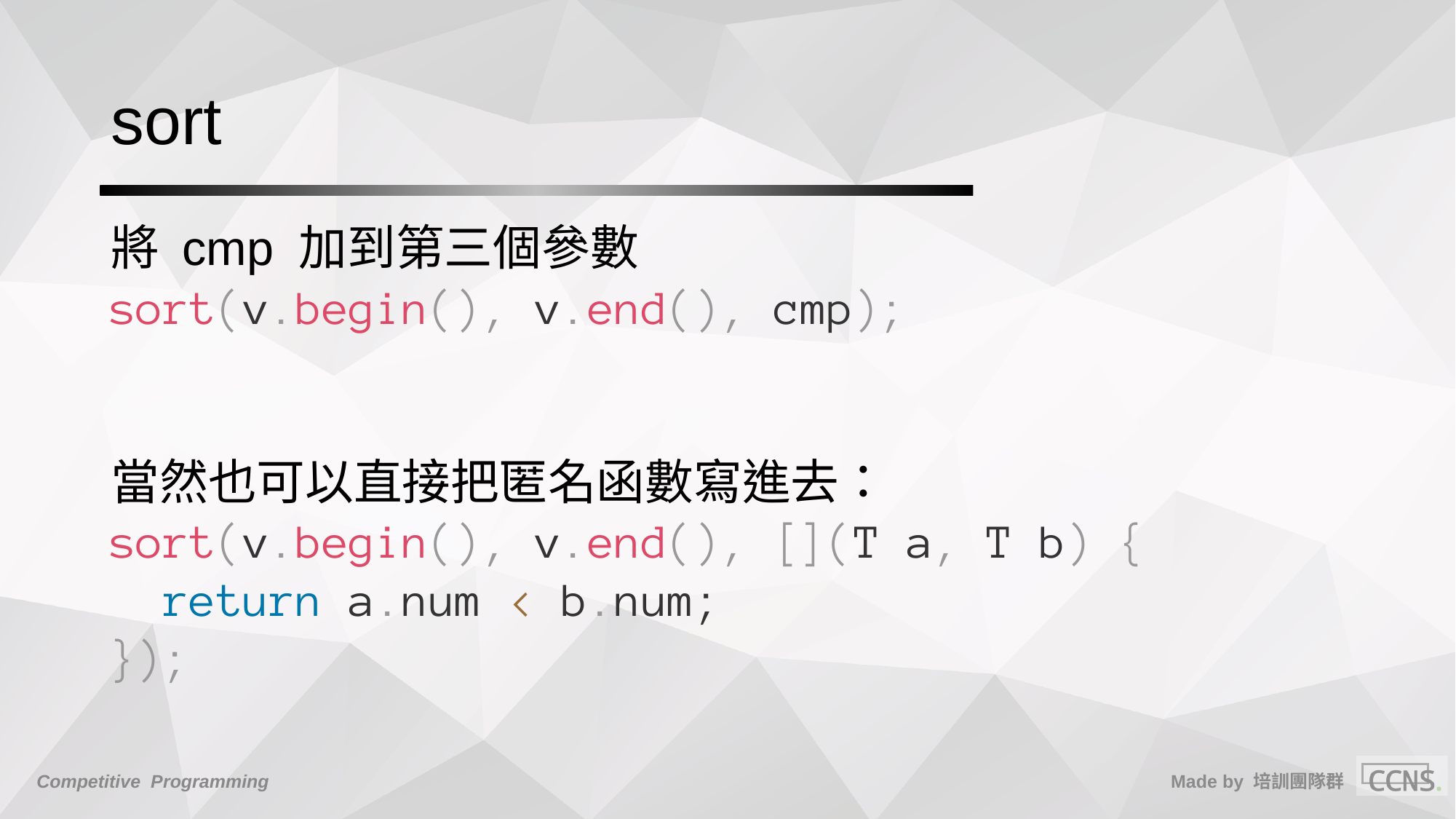

# sort
將 cmp 加到第三個參數
sort(v.begin(), v.end(), cmp);
當然也可以直接把匿名函數寫進去：
sort(v.begin(), v.end(), [](T a, T b) {
  return a.num < b.num;
});